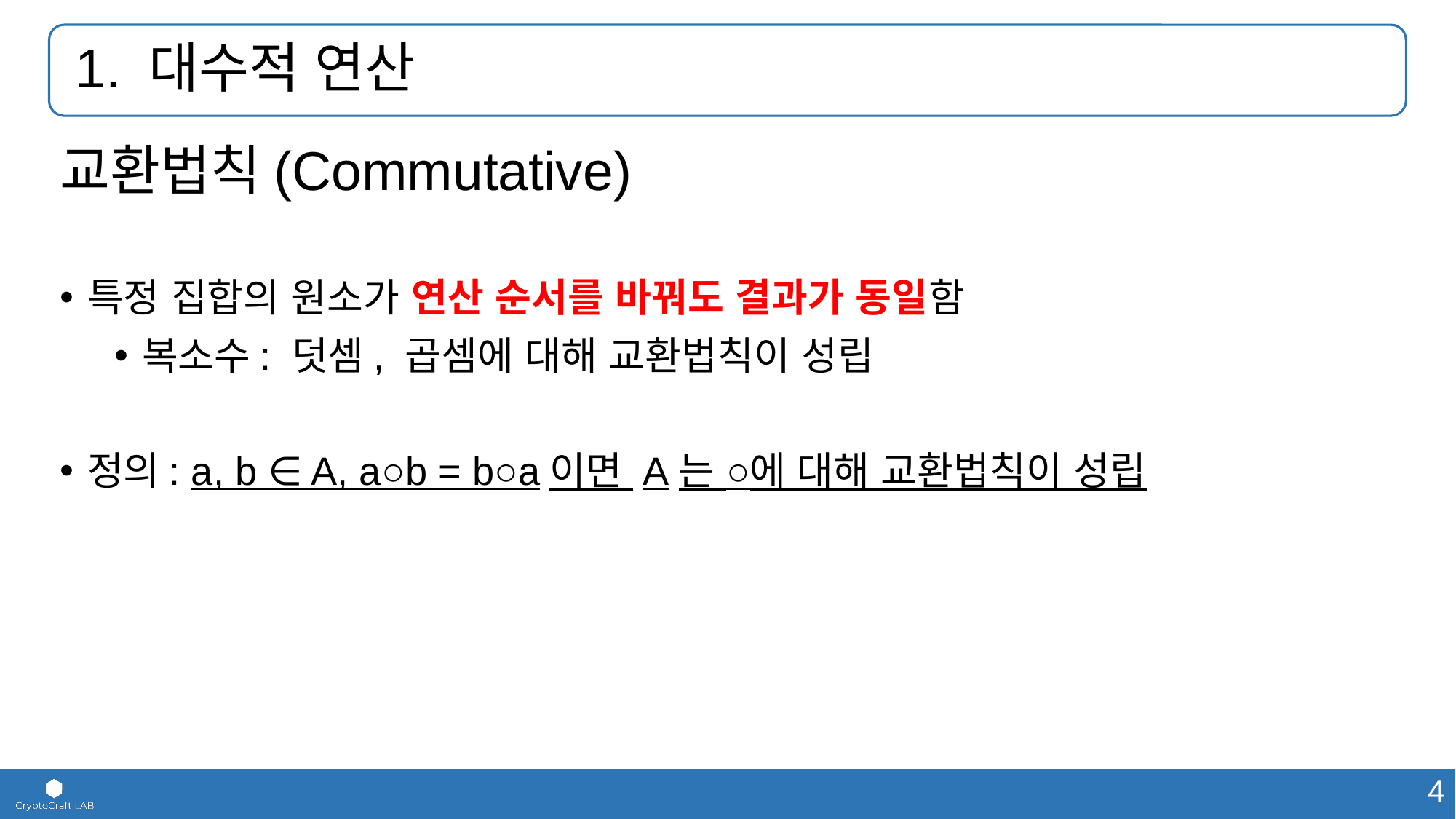

# 1. 대수적 연산
교환법칙(Commutative)

특정 집합의 원소가 연산 순서를 바꿔도 결과가 동일함
복소수: 덧셈, 곱셈에 대해 교환법칙이 성립

정의: a, b ∈ A, a○b = b○a이면 A는 ○에 대해 교환법칙이 성립